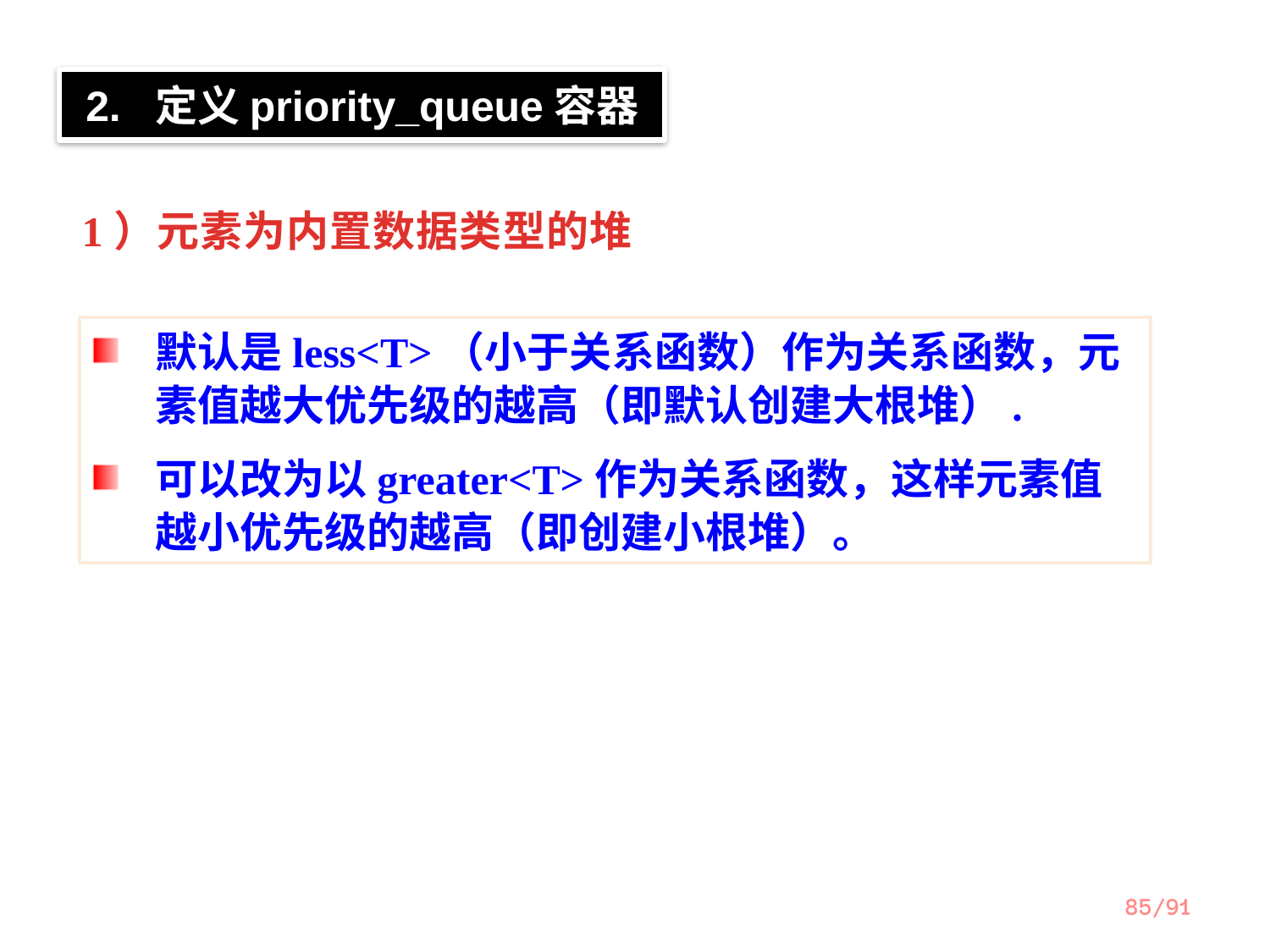

2.  定义priority_queue容器
1）元素为内置数据类型的堆
默认是less<T>（小于关系函数）作为关系函数，元素值越大优先级的越高（即默认创建大根堆）.
可以改为以greater<T>作为关系函数，这样元素值越小优先级的越高（即创建小根堆）。
85/91